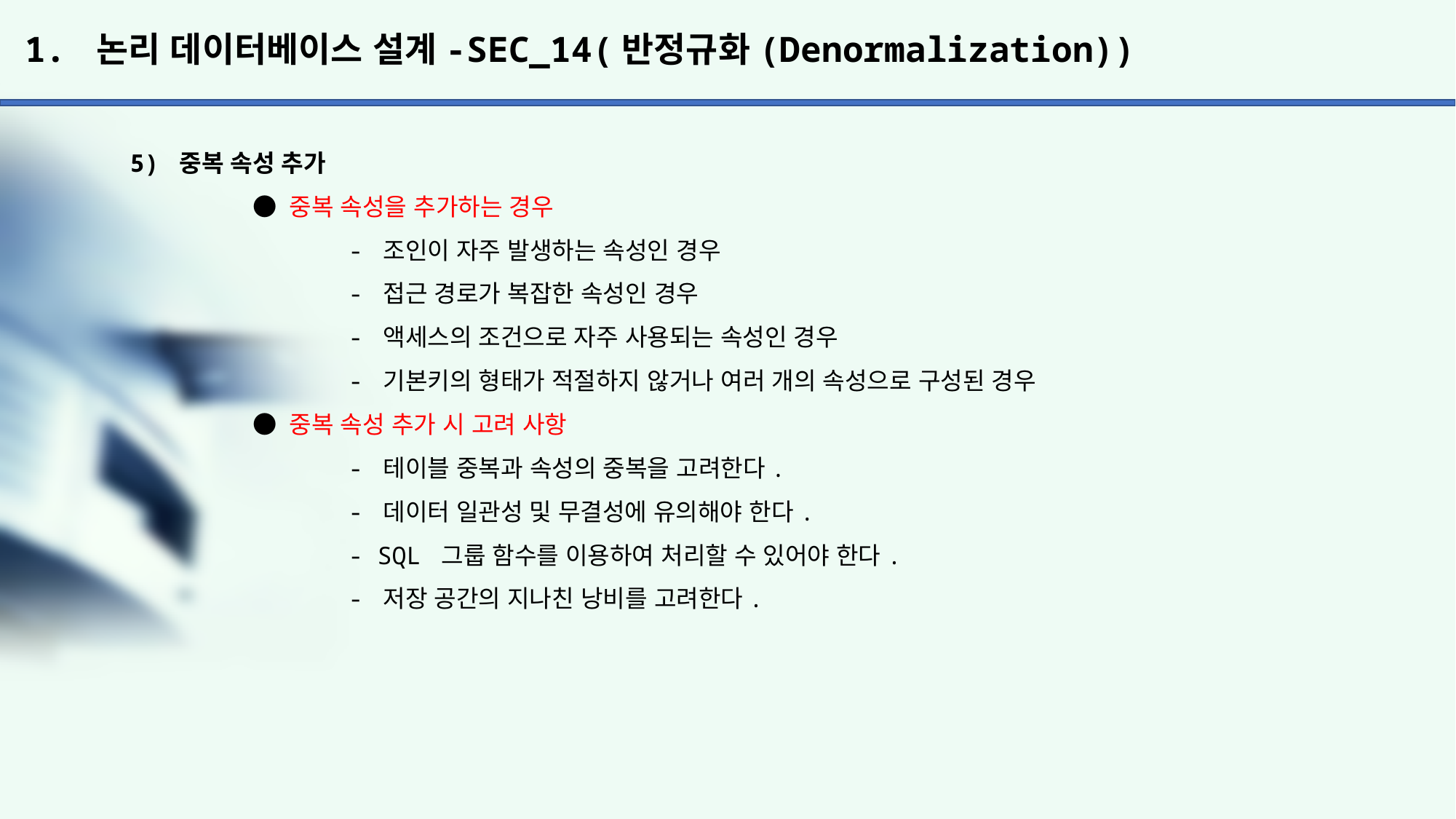

# 1. 논리 데이터베이스 설계-SEC_14(반정규화(Denormalization))
5) 중복 속성 추가
	  ● 중복 속성을 추가하는 경우
		- 조인이 자주 발생하는 속성인 경우
		- 접근 경로가 복잡한 속성인 경우
		- 액세스의 조건으로 자주 사용되는 속성인 경우
		- 기본키의 형태가 적절하지 않거나 여러 개의 속성으로 구성된 경우
	  ● 중복 속성 추가 시 고려 사항
		- 테이블 중복과 속성의 중복을 고려한다.
		- 데이터 일관성 및 무결성에 유의해야 한다.
		- SQL 그룹 함수를 이용하여 처리할 수 있어야 한다.
		- 저장 공간의 지나친 낭비를 고려한다.